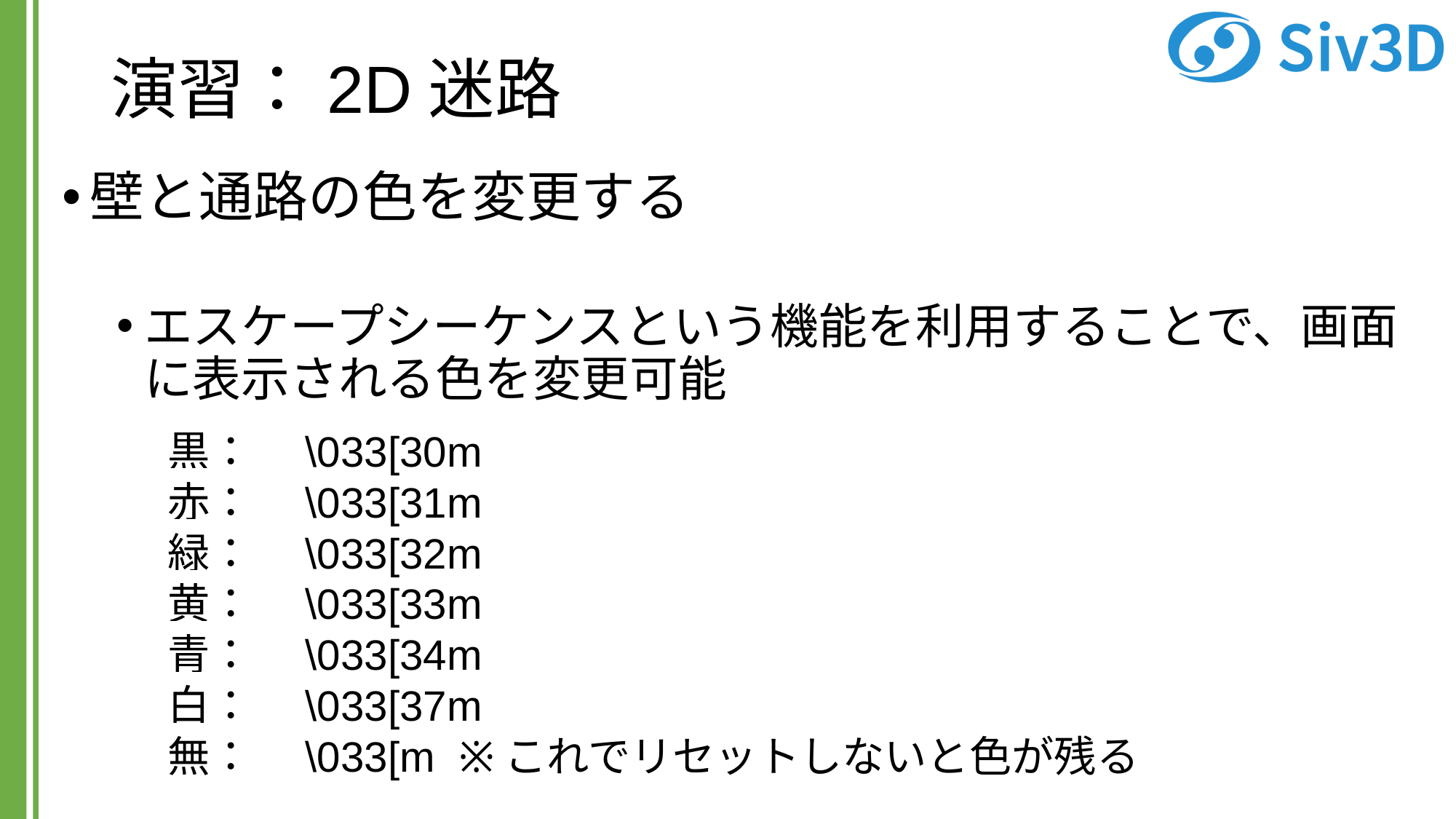

# 演習：2D迷路
壁と通路の色を変更する
エスケープシーケンスという機能を利用することで、画面に表示される色を変更可能
黒：　\033[30m
赤：　\033[31m
緑：　\033[32m
黄：　\033[33m
青：　\033[34m
白：　\033[37m
無：　\033[m  ※これでリセットしないと色が残る